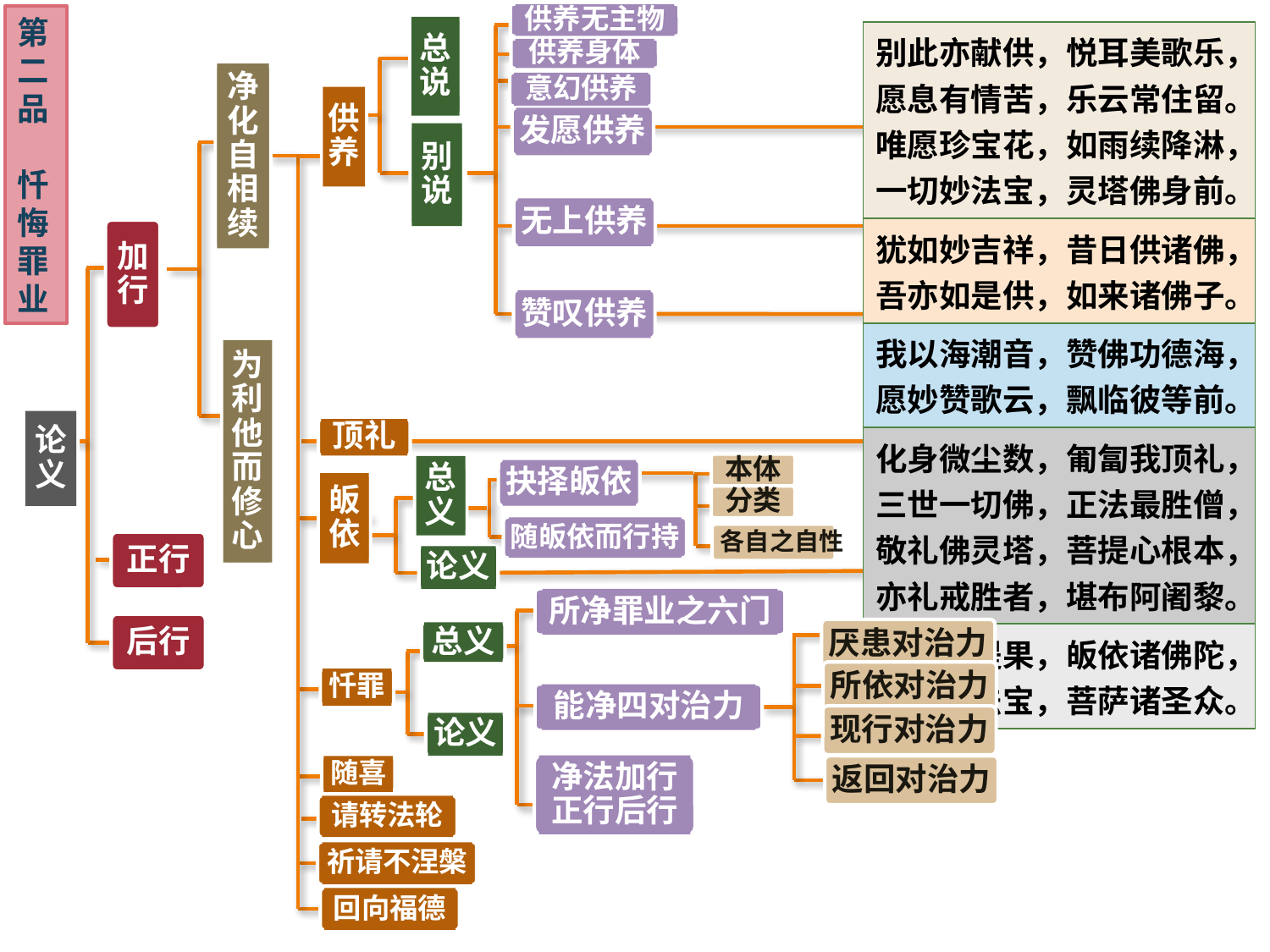

供养无主物
第二
品
 忏悔罪业

总说
| 别此亦献供，悦耳美歌乐，愿息有情苦，乐云常住留。唯愿珍宝花，如雨续降淋，一切妙法宝，灵塔佛身前。 |
| --- |
| 犹如妙吉祥，昔日供诸佛，吾亦如是供，如来诸佛子。 |
| 我以海潮音，赞佛功德海，愿妙赞歌云，飘临彼等前。 |
| 化身微尘数，匍匐我顶礼，三世一切佛，正法最胜僧，敬礼佛灵塔，菩提心根本，亦礼戒胜者，堪布阿阇黎。 |
| 乃至菩提果，皈依诸佛陀，亦依正法宝，菩萨诸圣众。 |

供养身体

净化自相续

意幻供养

供养

发愿供养

别说

无上供养

加行

赞叹供养

为利他而修心

论义

顶礼

本体

总义

抉择皈依

皈依

分类

随皈依而行持

各自之自性

正行

论义

所净罪业之六门

后行

厌患对治力

总义

所依对治力

忏罪

能净四对治力

现行对治力

论义

净法加行正行后行

随喜

返回对治力

请转法轮

祈请不涅槃

回向福德